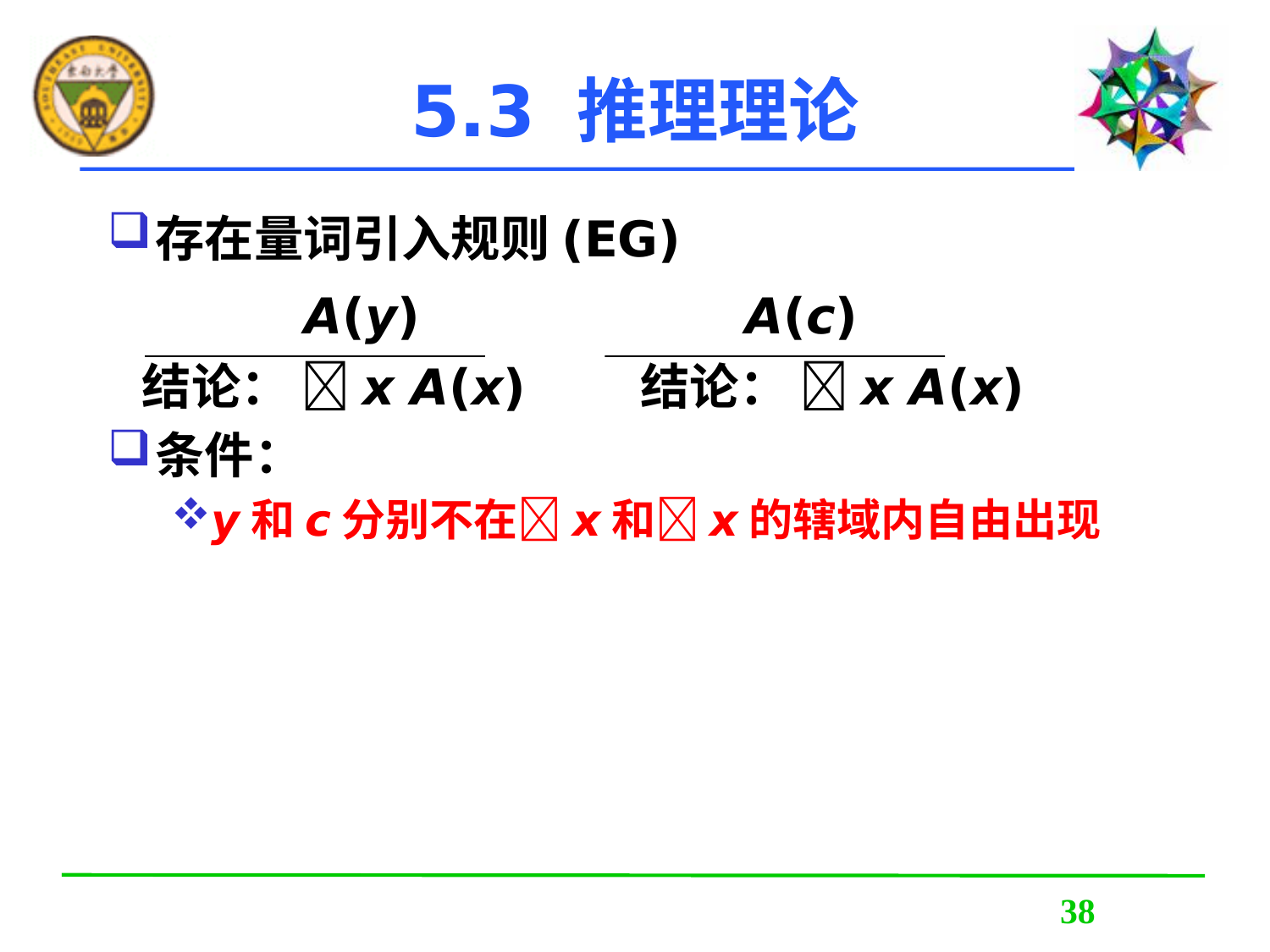

5.3 推理理论
存在量词引入规则(EG)
          A(y)                   A(c)
  结论： ∃x A(x)      结论： ∃x A(x)
条件：
y和c分别不在∃x和∀x的辖域内自由出现